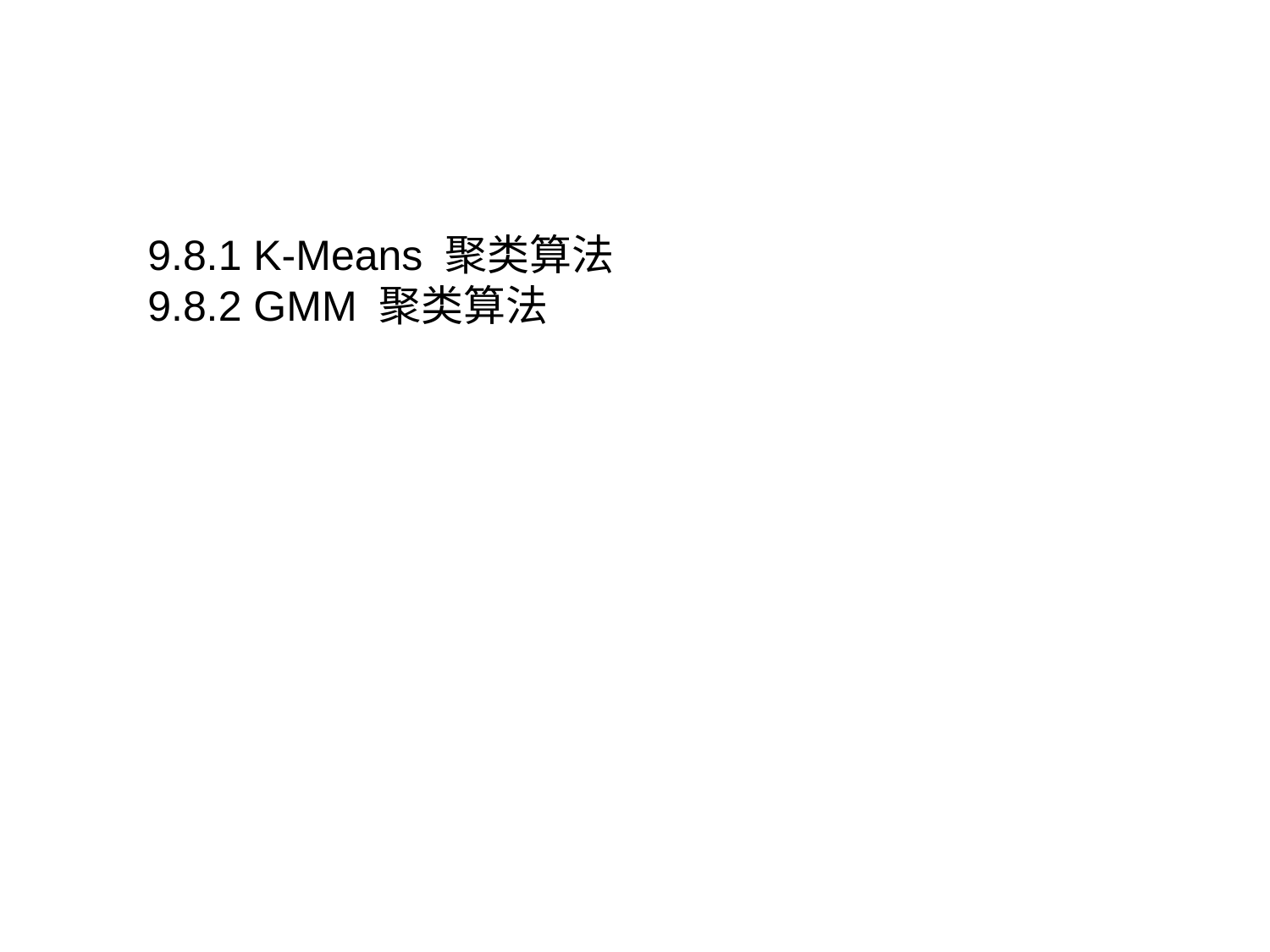

9.8 聚类算法
9.8.1 K-Means 聚类算法
9.8.2 GMM 聚类算法